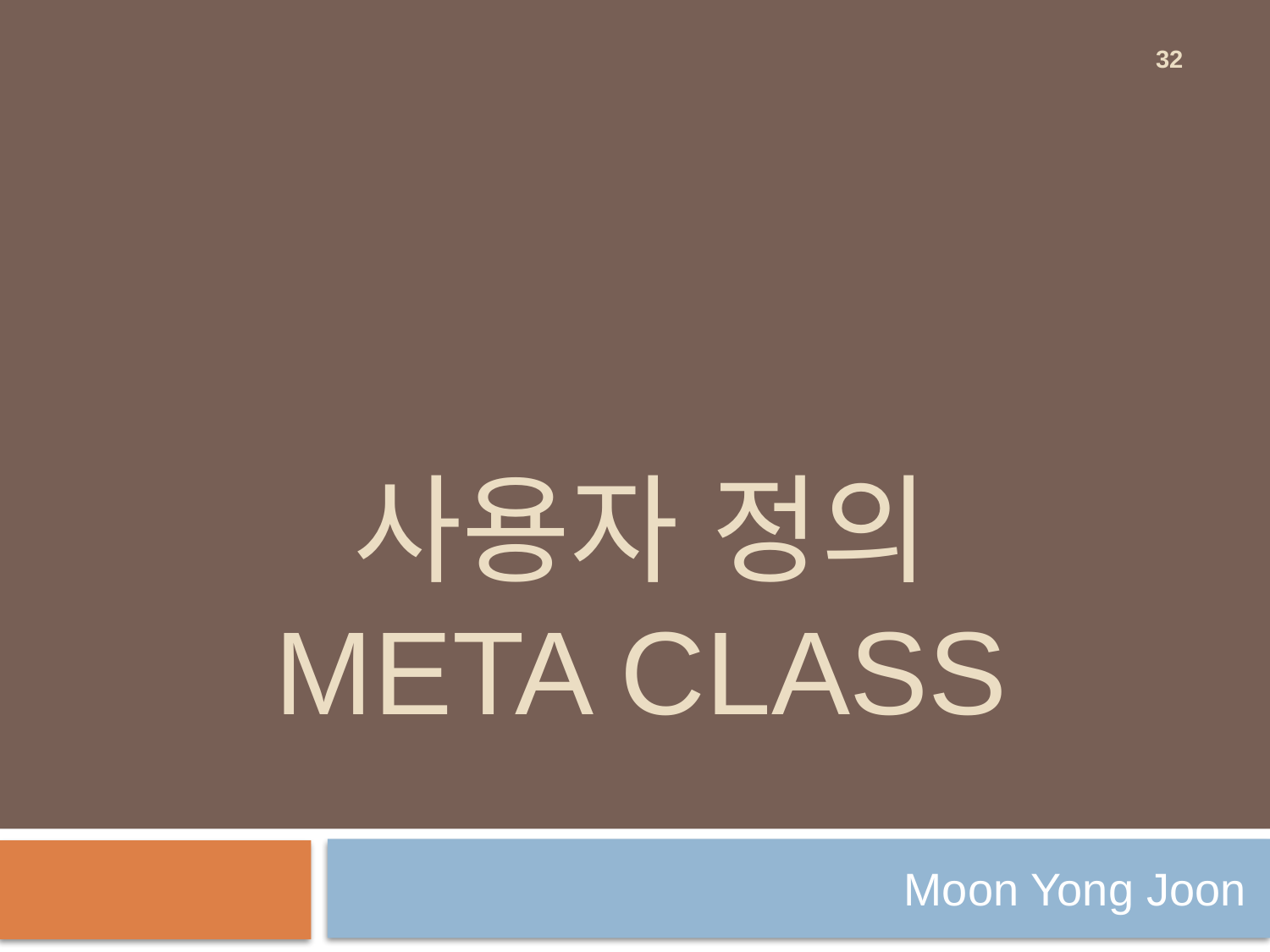

32
# 사용자 정의 meta class
Moon Yong Joon